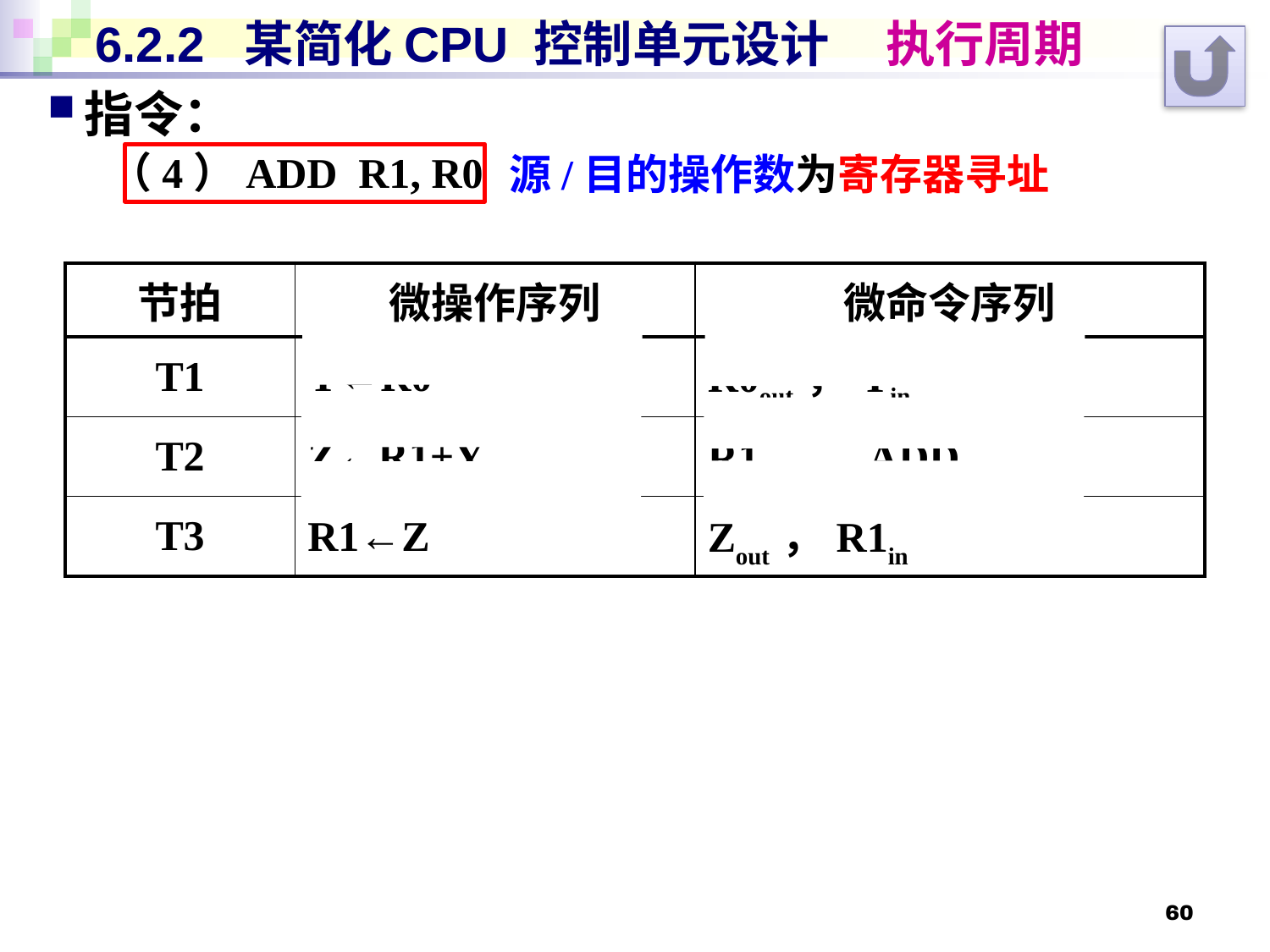

# 6.2.2  某简化CPU 控制单元设计     执行周期

指令：
（4）ADD  R1, R0
源/目的操作数为寄存器寻址

| 节拍 | 微操作序列 | 微命令序列 |
| --- | --- | --- |
| T1 | Y←R0 | R0out ，Yin |
| T2 | Z←R1+Y | R1out ，ADD |
| T3 | R1←Z | Zout ，R1in |

60